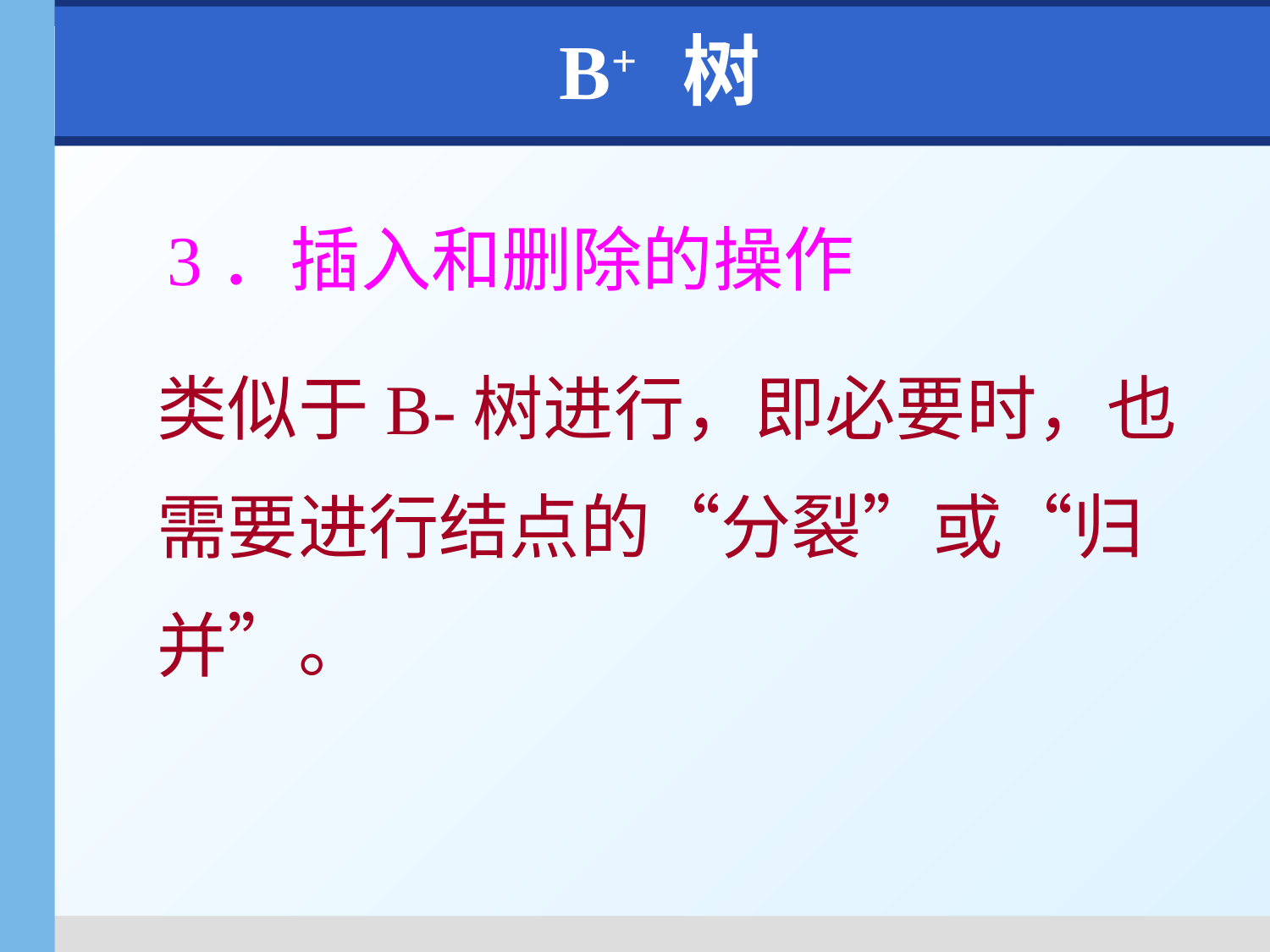

B+ 树
3．插入和删除的操作
类似于B-树进行，即必要时，也需要进行结点的“分裂”或“归并”。